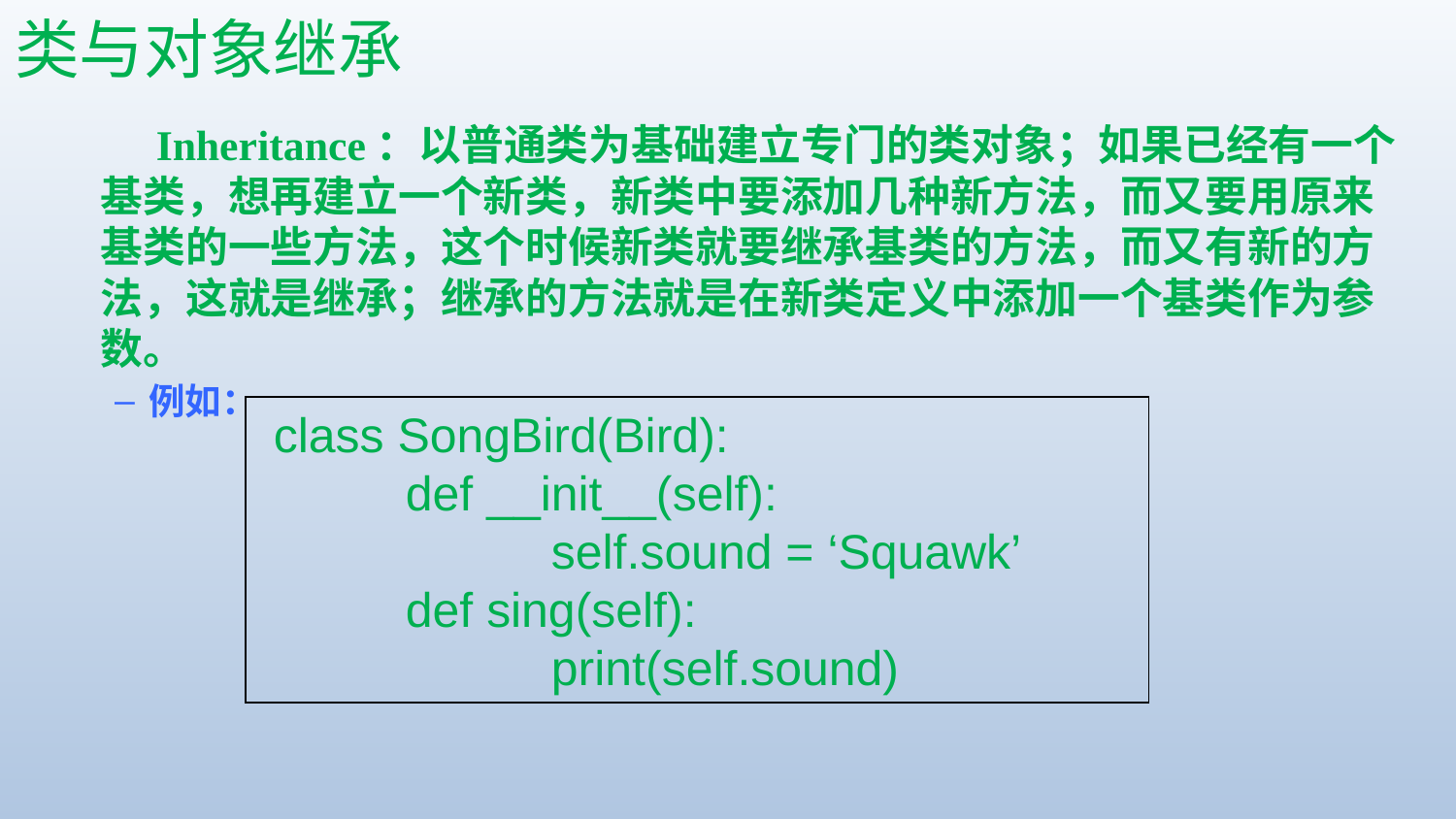

# 类与对象继承
         Inheritance：以普通类为基础建立专门的类对象；如果已经有一个基类，想再建立一个新类，新类中要添加几种新方法，而又要用原来基类的一些方法，这个时候新类就要继承基类的方法，而又有新的方法，这就是继承；继承的方法就是在新类定义中添加一个基类作为参数。
例如：
 class SongBird(Bird):
	def __init__(self):
		self.sound = ‘Squawk’
	def sing(self):
		print(self.sound)